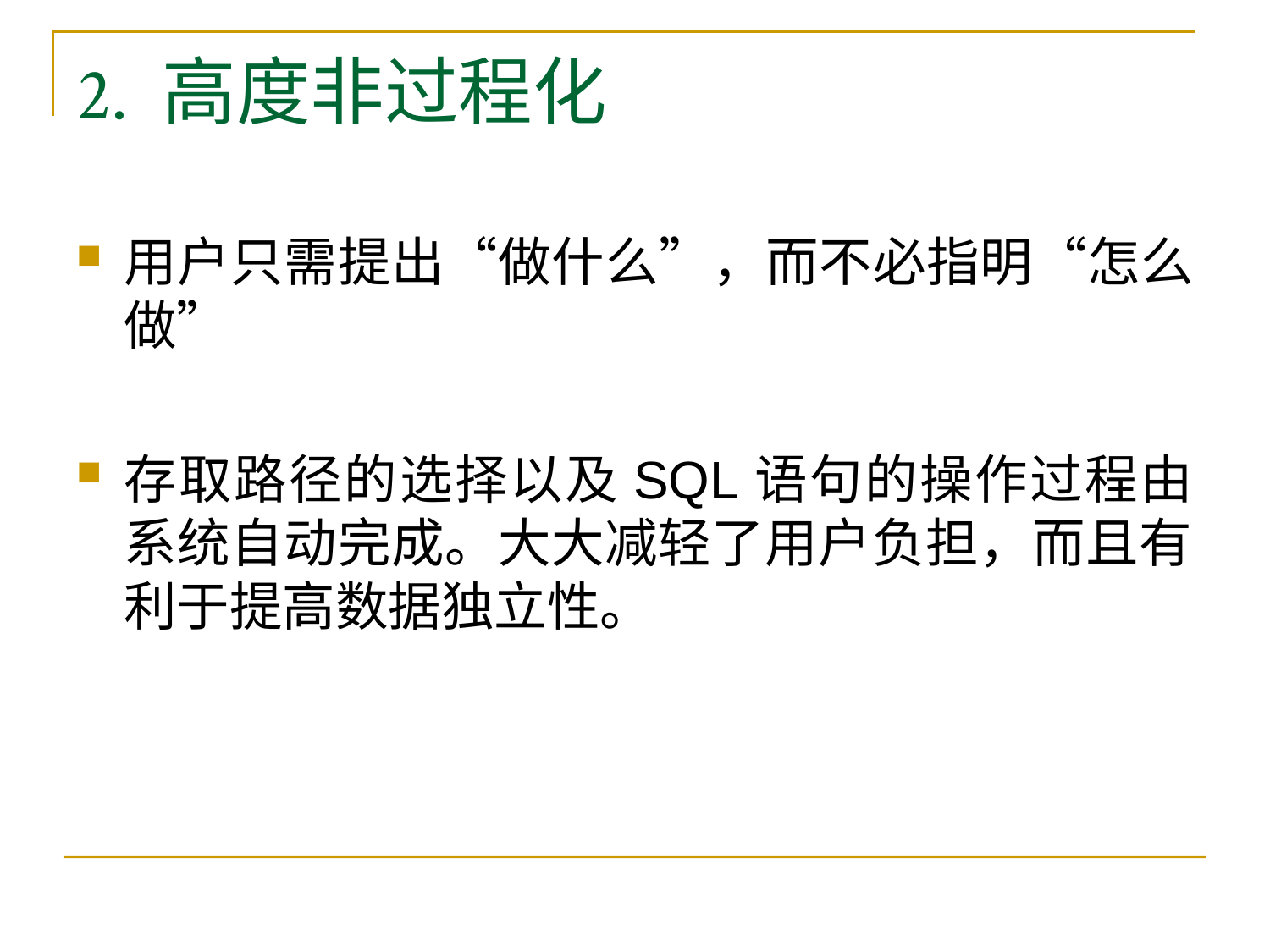

# 2. 高度非过程化
用户只需提出“做什么”，而不必指明“怎么做”

存取路径的选择以及SQL语句的操作过程由系统自动完成。大大减轻了用户负担，而且有利于提高数据独立性。